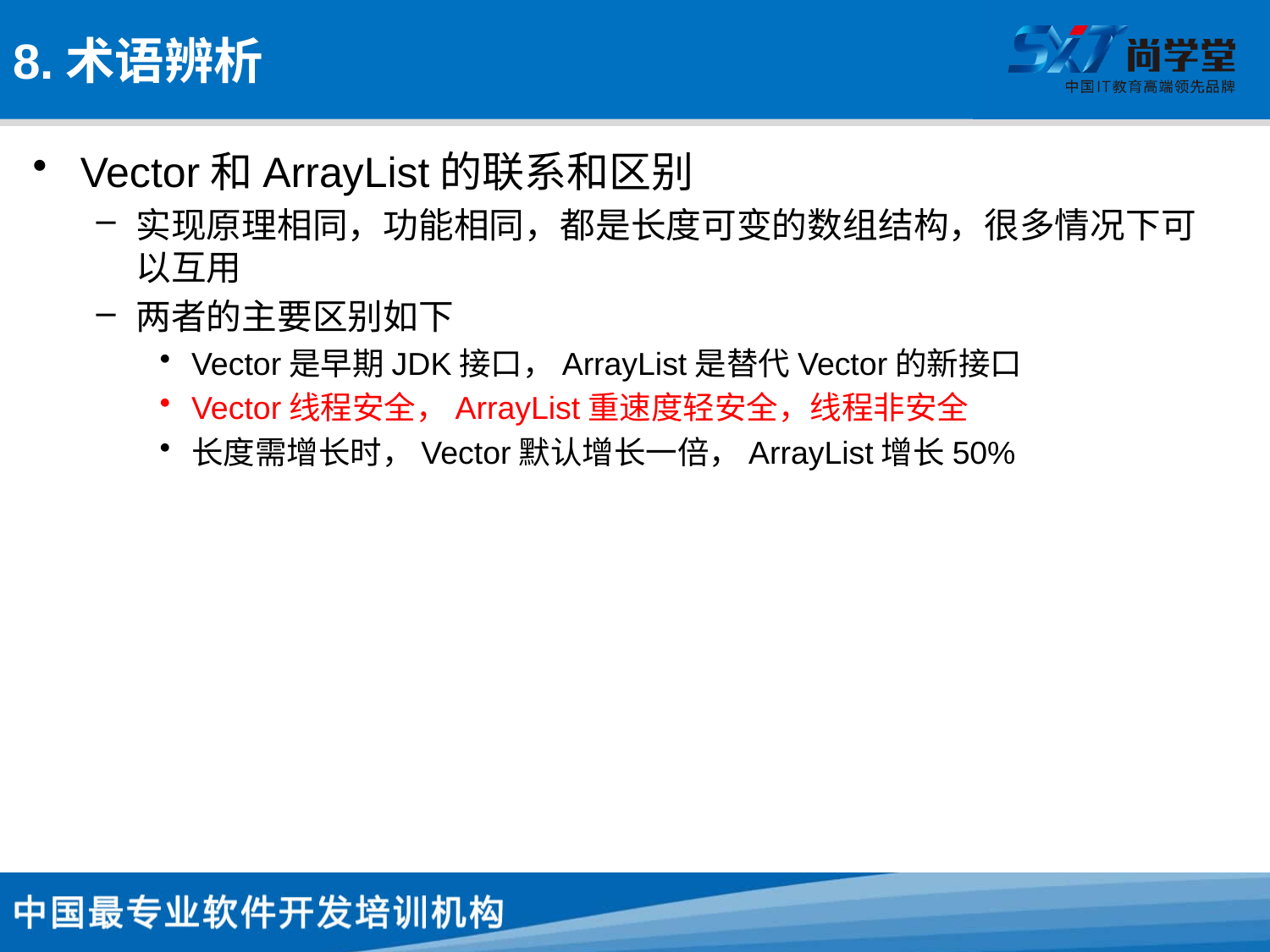

# 8.术语辨析
Vector和ArrayList的联系和区别
实现原理相同，功能相同，都是长度可变的数组结构，很多情况下可以互用
两者的主要区别如下
Vector是早期JDK接口，ArrayList是替代Vector的新接口
Vector线程安全，ArrayList重速度轻安全，线程非安全
长度需增长时，Vector默认增长一倍，ArrayList增长50%